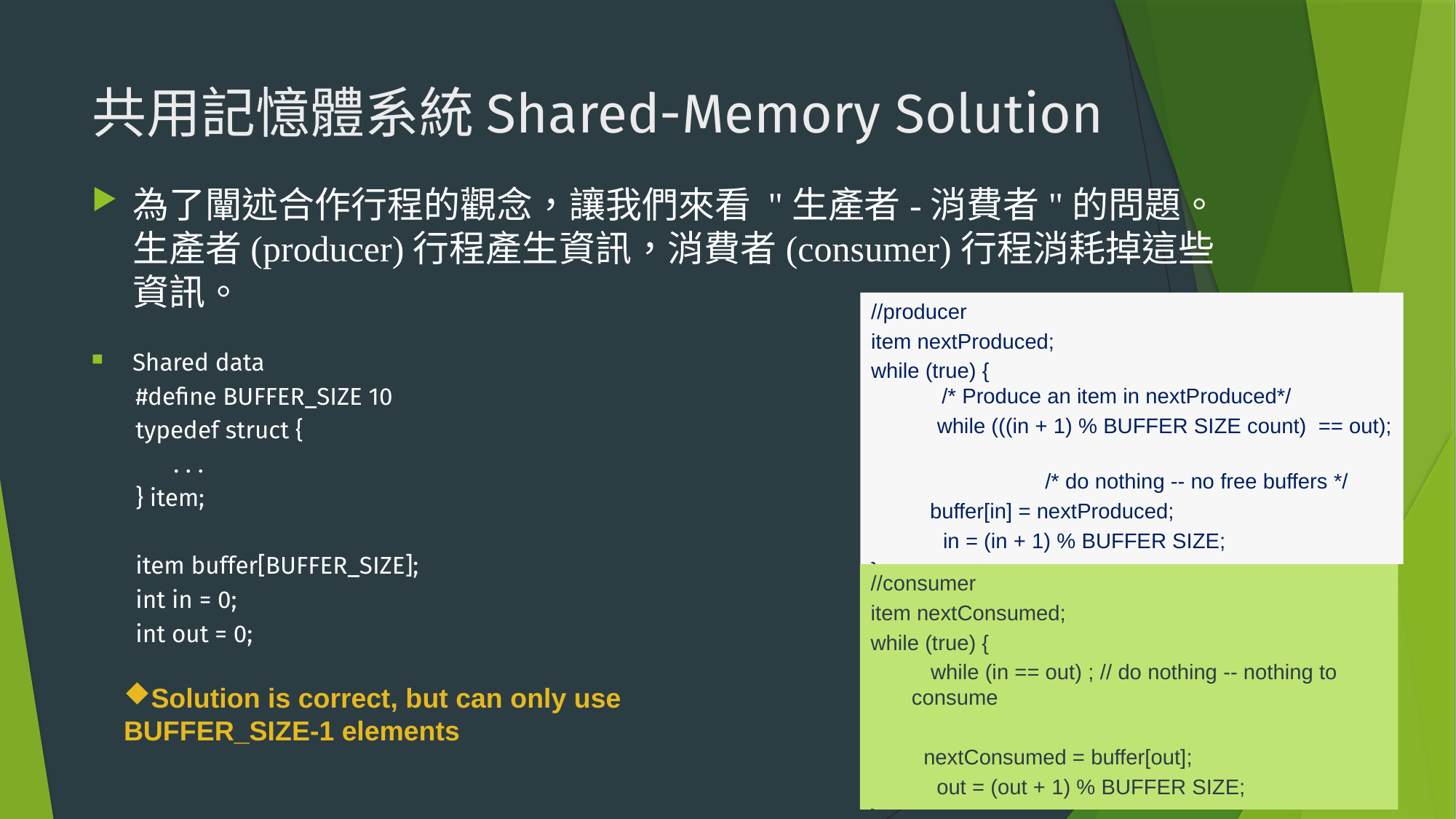

# 共用記憶體系統Shared-Memory Solution
為了闡述合作行程的觀念，讓我們來看 "生產者-消費者"的問題。生產者(producer)行程產生資訊，消費者(consumer)行程消耗掉這些資訊。
//producer
item nextProduced;
while (true) {
     /* Produce an item in nextProduced*/
           while (((in + 1) % BUFFER SIZE count)  == out);
                             /* do nothing -- no free buffers */
	   buffer[in] = nextProduced;
            in = (in + 1) % BUFFER SIZE;
}

Shared data
#define BUFFER_SIZE 10
typedef struct {
	. . .
} item;

item buffer[BUFFER_SIZE];
int in = 0;
int out = 0;

//consumer
item nextConsumed;
while (true) {
          while (in == out) ; // do nothing -- nothing to consume

	  nextConsumed = buffer[out];
           out = (out + 1) % BUFFER SIZE;
}
Solution is correct, but can only use BUFFER_SIZE-1 elements